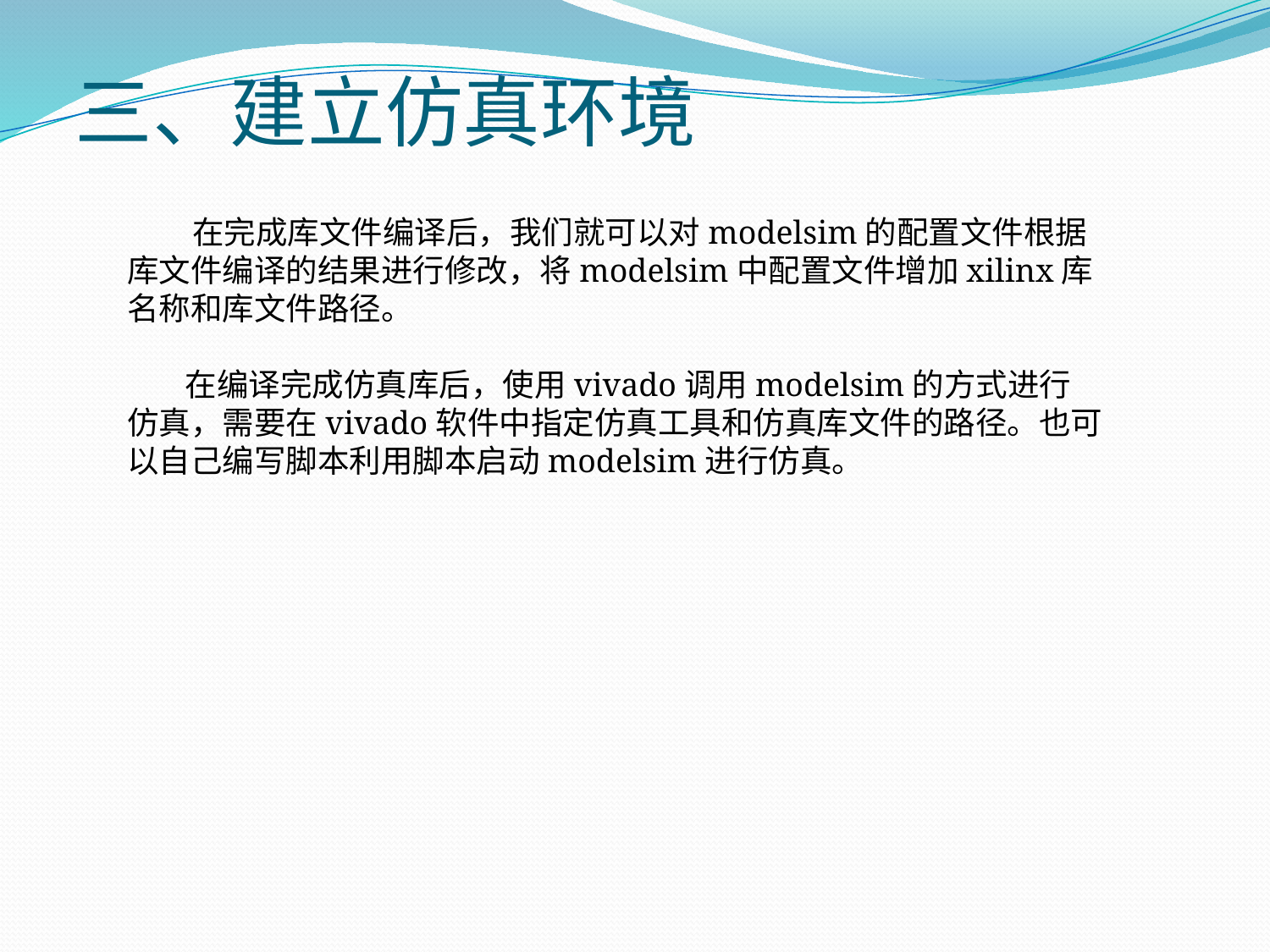

# 三、建立仿真环境
        在完成库文件编译后，我们就可以对modelsim的配置文件根据库文件编译的结果进行修改，将modelsim中配置文件增加xilinx库名称和库文件路径。

       在编译完成仿真库后，使用vivado调用modelsim的方式进行仿真，需要在vivado软件中指定仿真工具和仿真库文件的路径。也可以自己编写脚本利用脚本启动modelsim进行仿真。